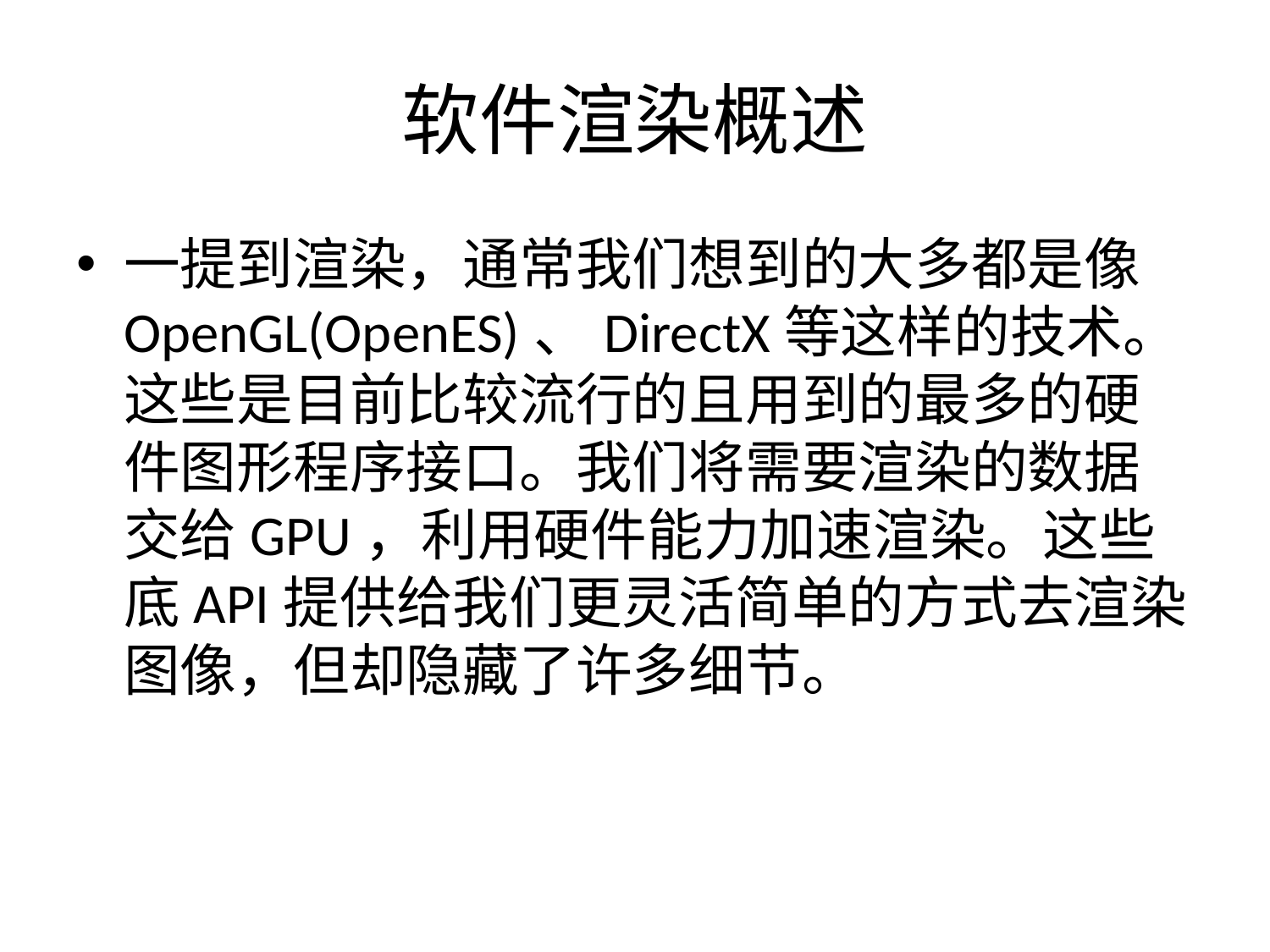

# 软件渲染概述
一提到渲染，通常我们想到的大多都是像OpenGL(OpenES)、DirectX等这样的技术。这些是目前比较流行的且用到的最多的硬件图形程序接口。我们将需要渲染的数据交给GPU，利用硬件能力加速渲染。这些底API提供给我们更灵活简单的方式去渲染图像，但却隐藏了许多细节。